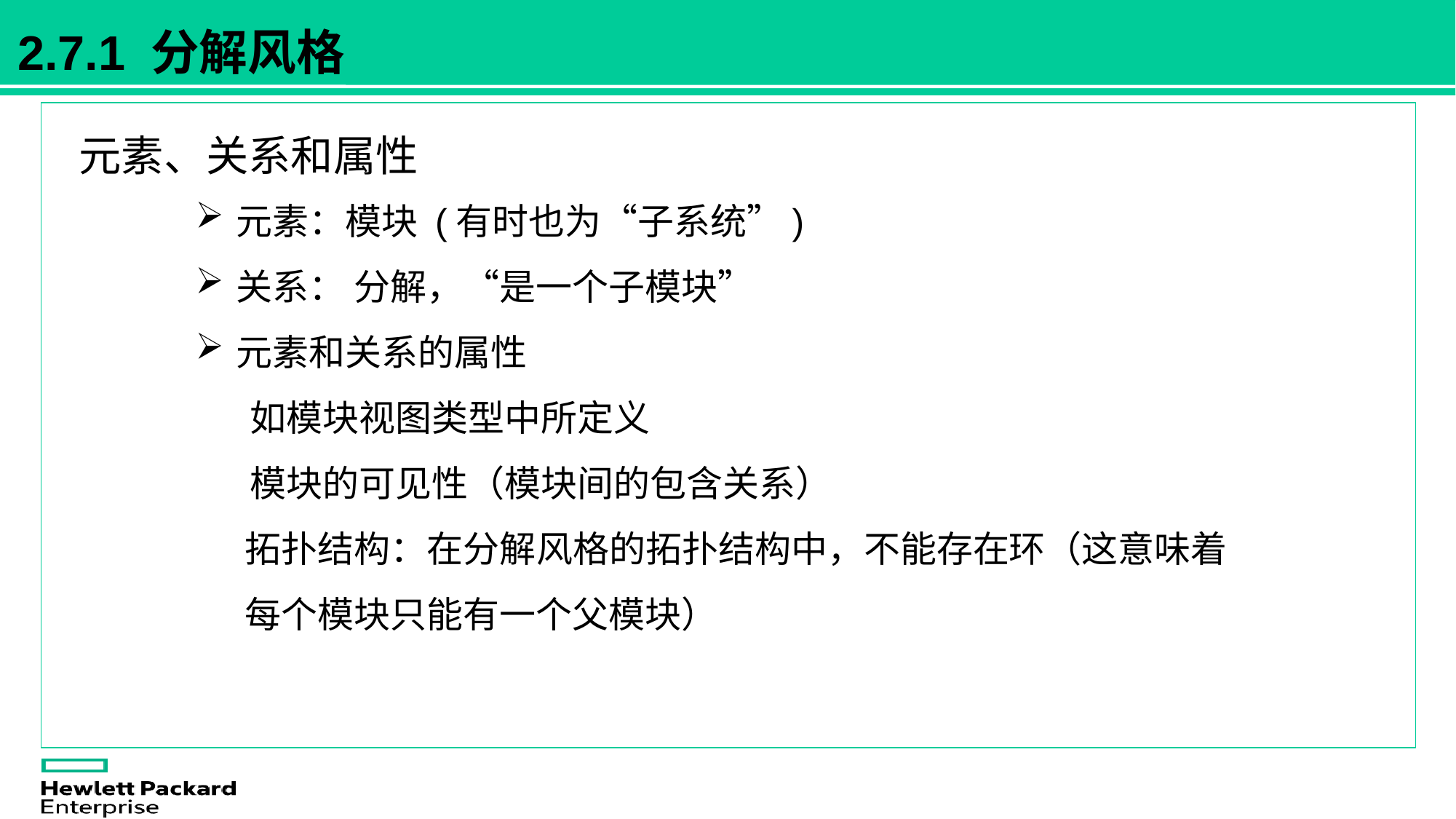

2.7.1 分解风格

元素、关系和属性
元素：模块 (有时也为“子系统”)
关系： 分解，“是一个子模块”
元素和关系的属性
如模块视图类型中所定义
模块的可见性（模块间的包含关系）
     拓扑结构：在分解风格的拓扑结构中，不能存在环（这意味着
     每个模块只能有一个父模块）